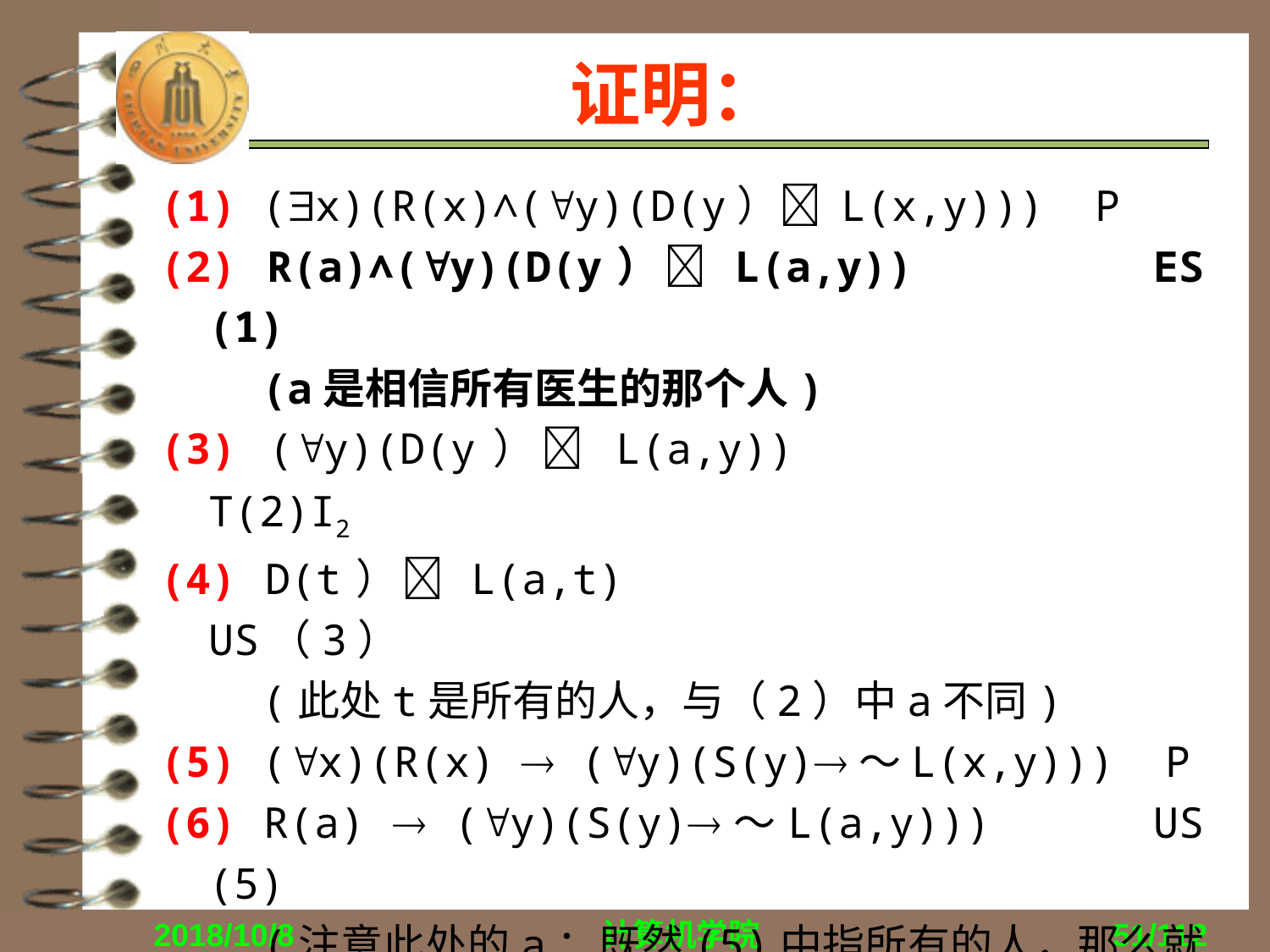

# 证明：
(1) (∃x)(R(x)∧(∀y)(D(y）→ L(x,y)))  P
(2) R(a)∧(∀y)(D(y）→ L(a,y))        ES (1)
    (a是相信所有医生的那个人)
(3) (∀y)(D(y）→ L(a,y))              T(2)I2
(4) D(t）→ L(a,t)                     US（3）
    (此处t是所有的人，与（2）中a不同)
(5) (∀x)(R(x) → (∀y)(S(y)→～L(x,y)))  P
(6) R(a) → (∀y)(S(y)→～L(a,y)))      US (5)
    (注意此处的a：既然(5)中指所有的人，那么就应包括(2)中的那个特定的人）
(7) R(a)                               T(2)I2
2018/10/8
计算机学院
51/112